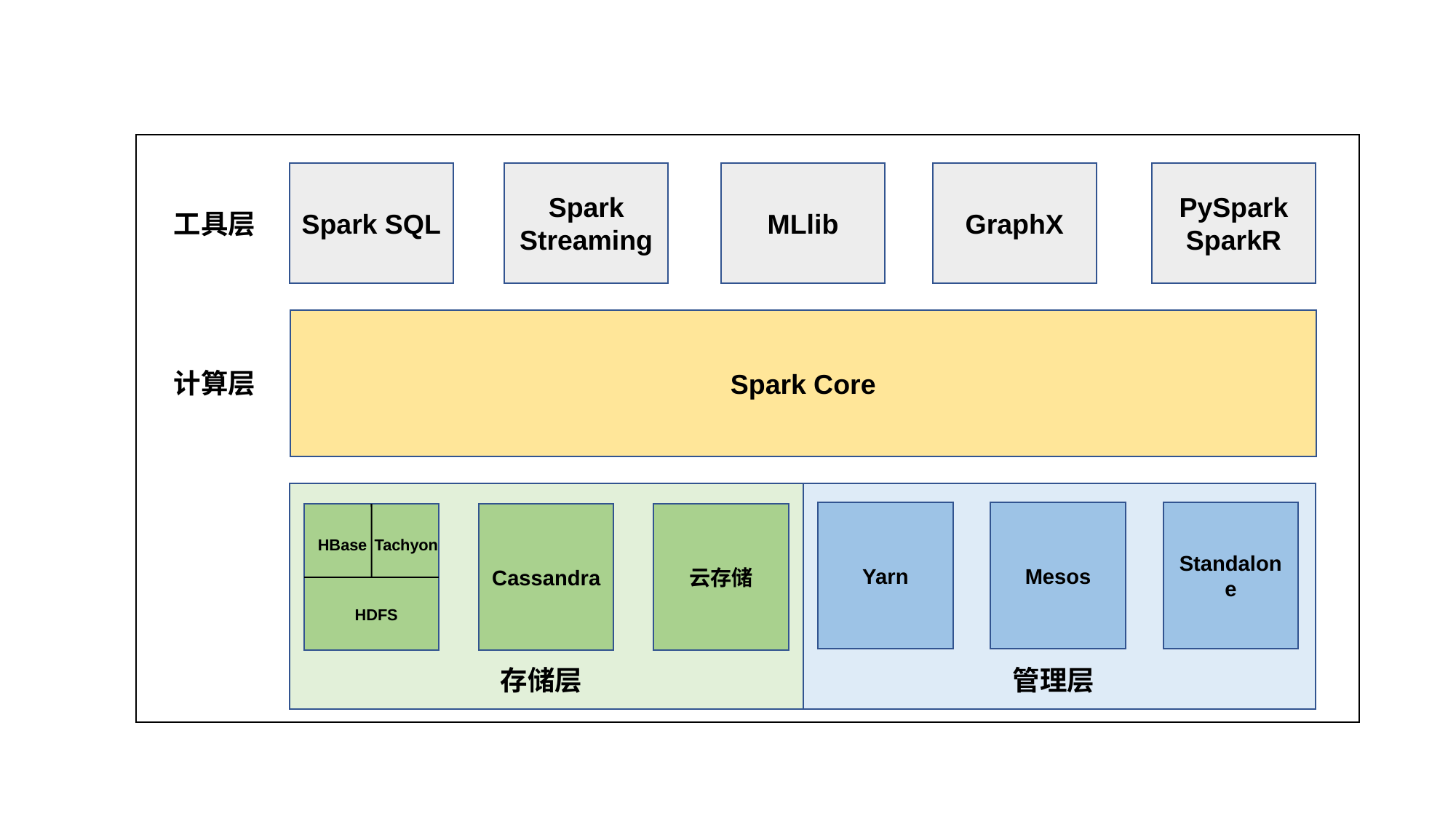

Spark Streaming
MLlib
GraphX
PySpark
SparkR
Spark SQL
工具层
Spark Core
计算层

Mesos
Yarn
Standalone
Cassandra
云存储

HBase
Tachyon
HDFS
存储层
管理层